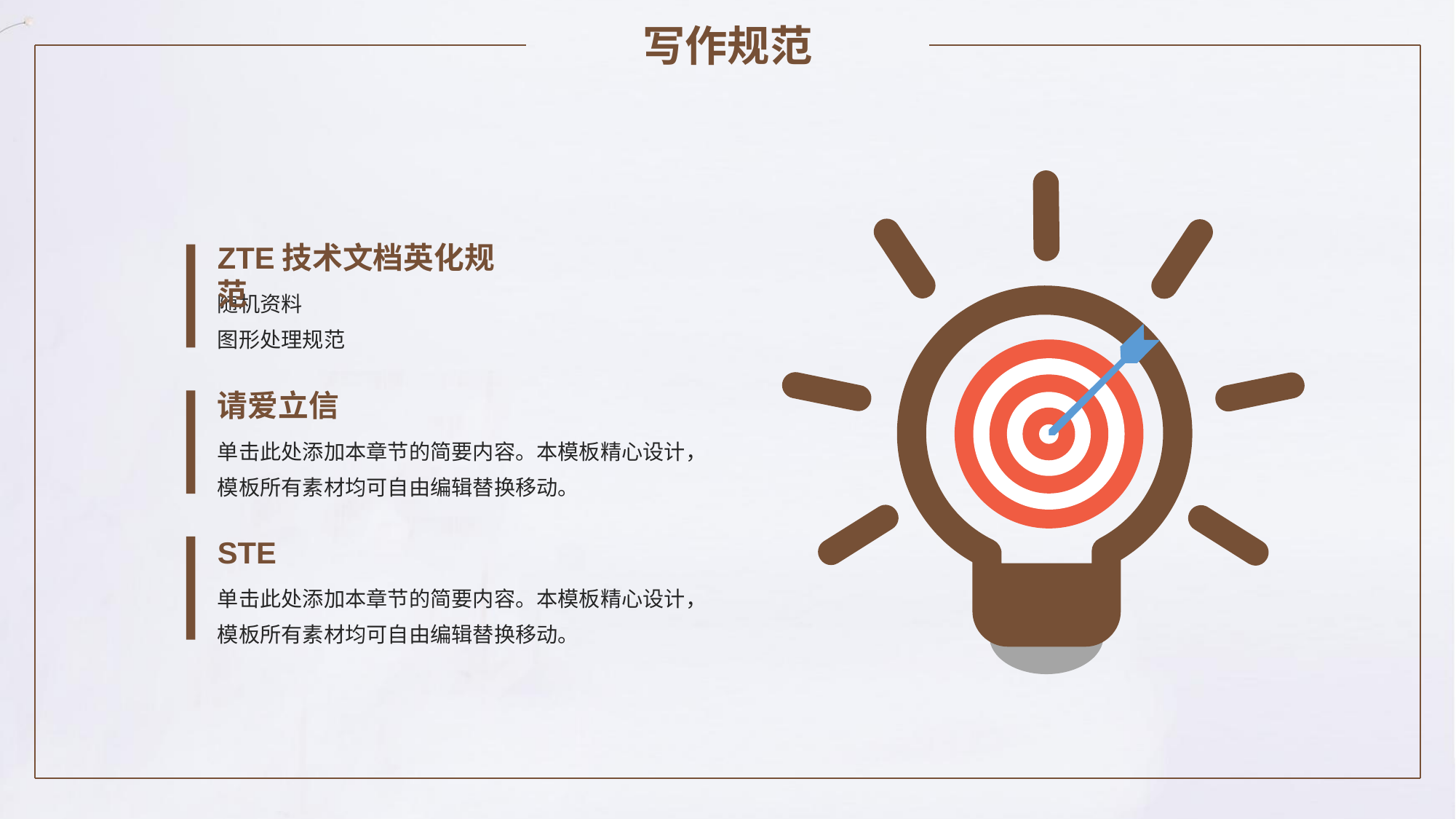

写作规范

ZTE技术文档英化规范
随机资料
图形处理规范

请爱立信
单击此处添加本章节的简要内容。本模板精心设计，模板所有素材均可自由编辑替换移动。

STE
单击此处添加本章节的简要内容。本模板精心设计，模板所有素材均可自由编辑替换移动。